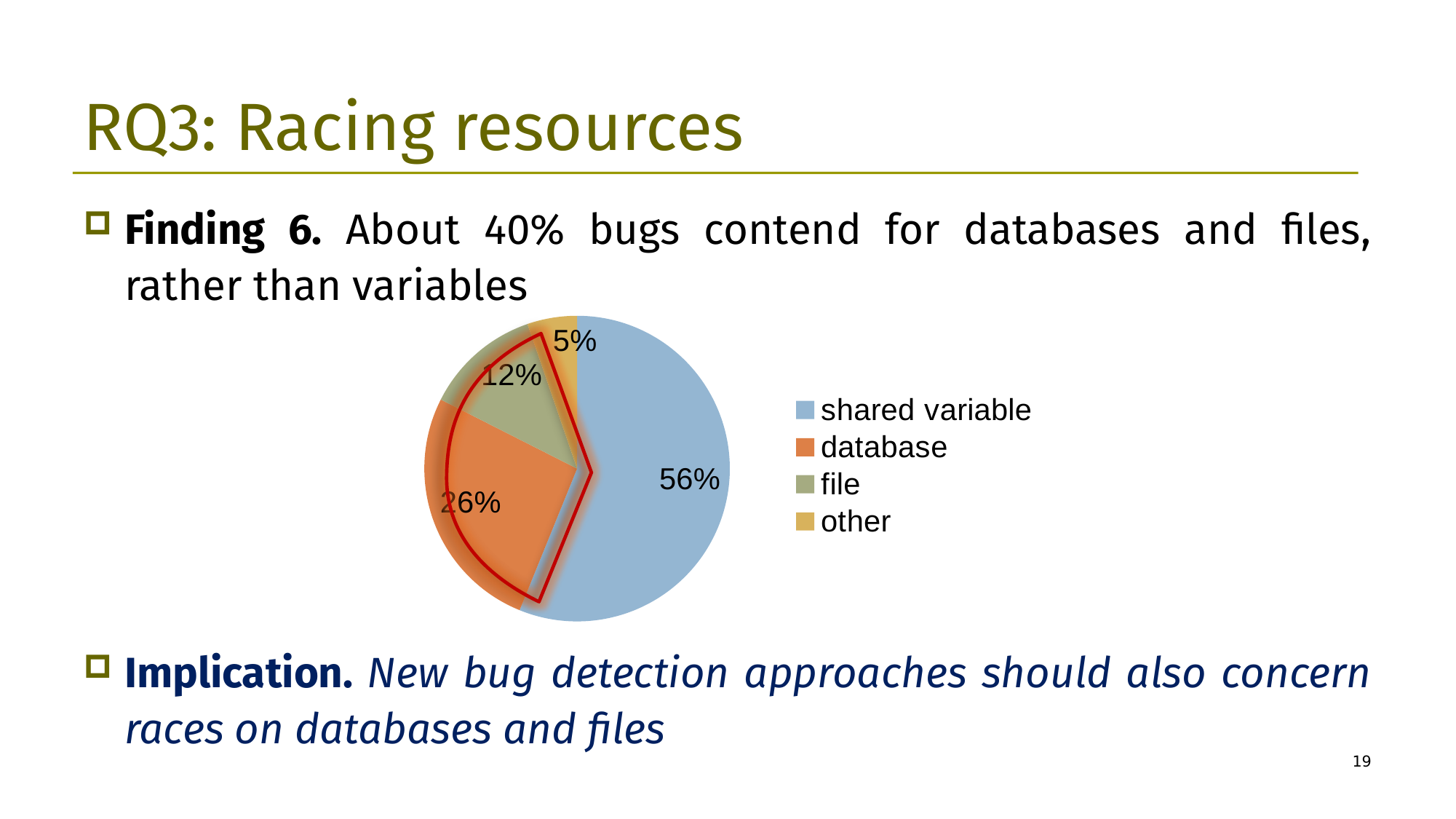

# RQ3: Racing resources
Finding 6. About 40% bugs contend for databases and files, rather than variables

Implication. New bug detection approaches should also concern races on databases and files

### Chart

| Category | #错误 |
|---|---|
| shared variable | 32.0 |
| database | 15.0 |
| file | 7.0 |
| other | 3.0 |
19